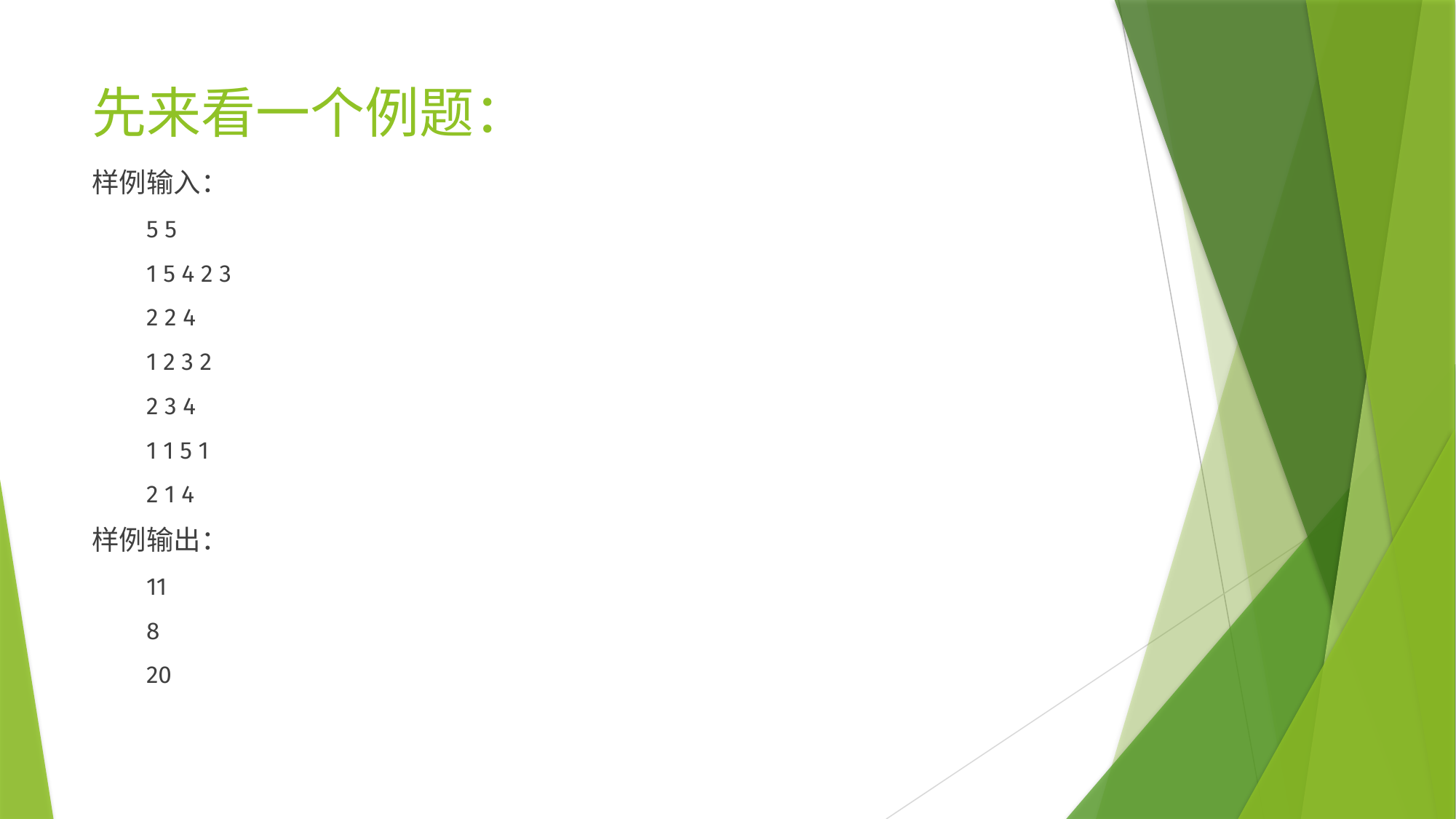

# 先来看一个例题：
样例输入：
5 5
1 5 4 2 3
2 2 4
1 2 3 2
2 3 4
1 1 5 1
2 1 4
样例输出：
11
8
20